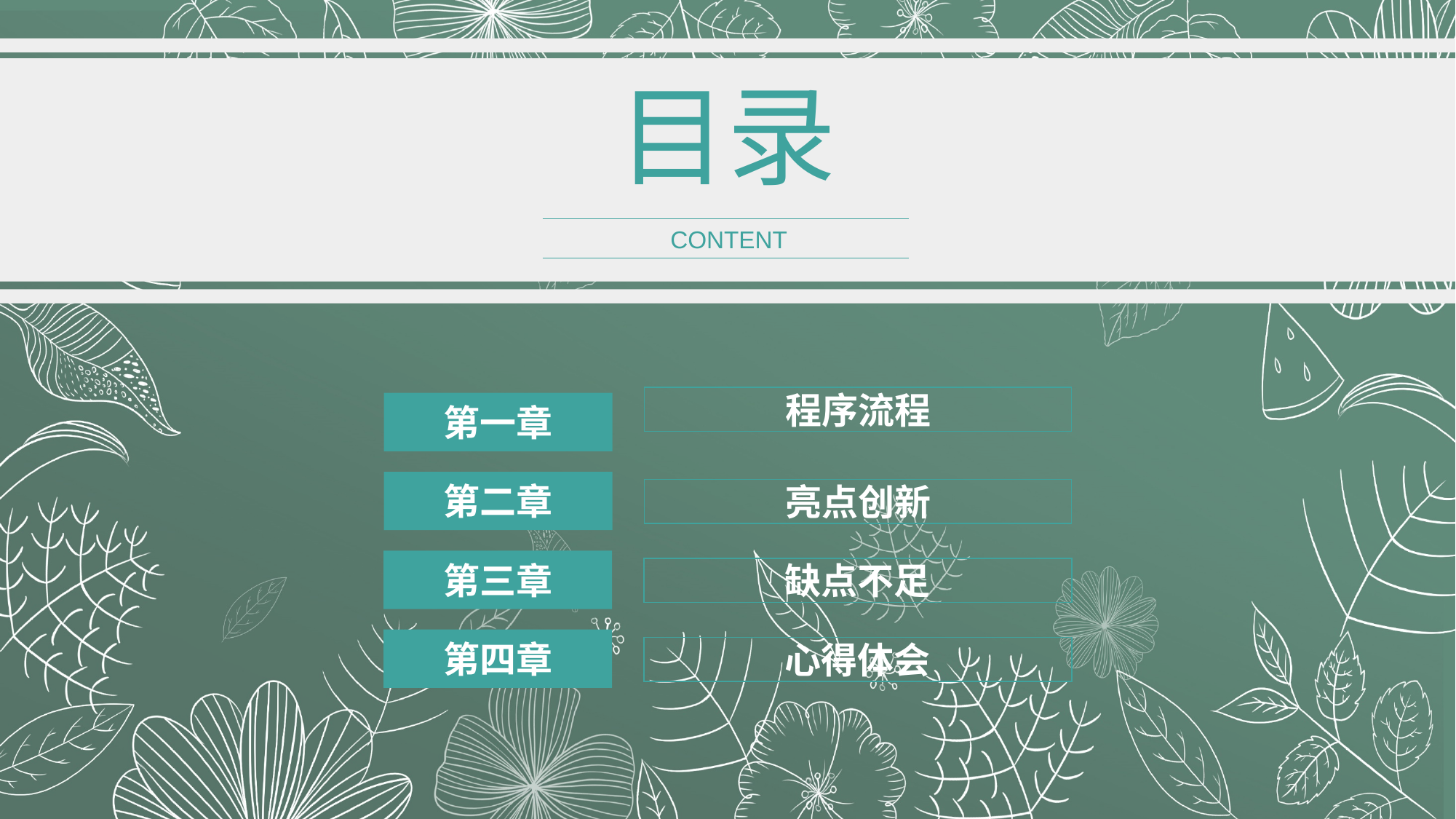

目录
CONTENT
程序流程

第一章

第二章
亮点创新

第三章
缺点不足

第四章
心得体会